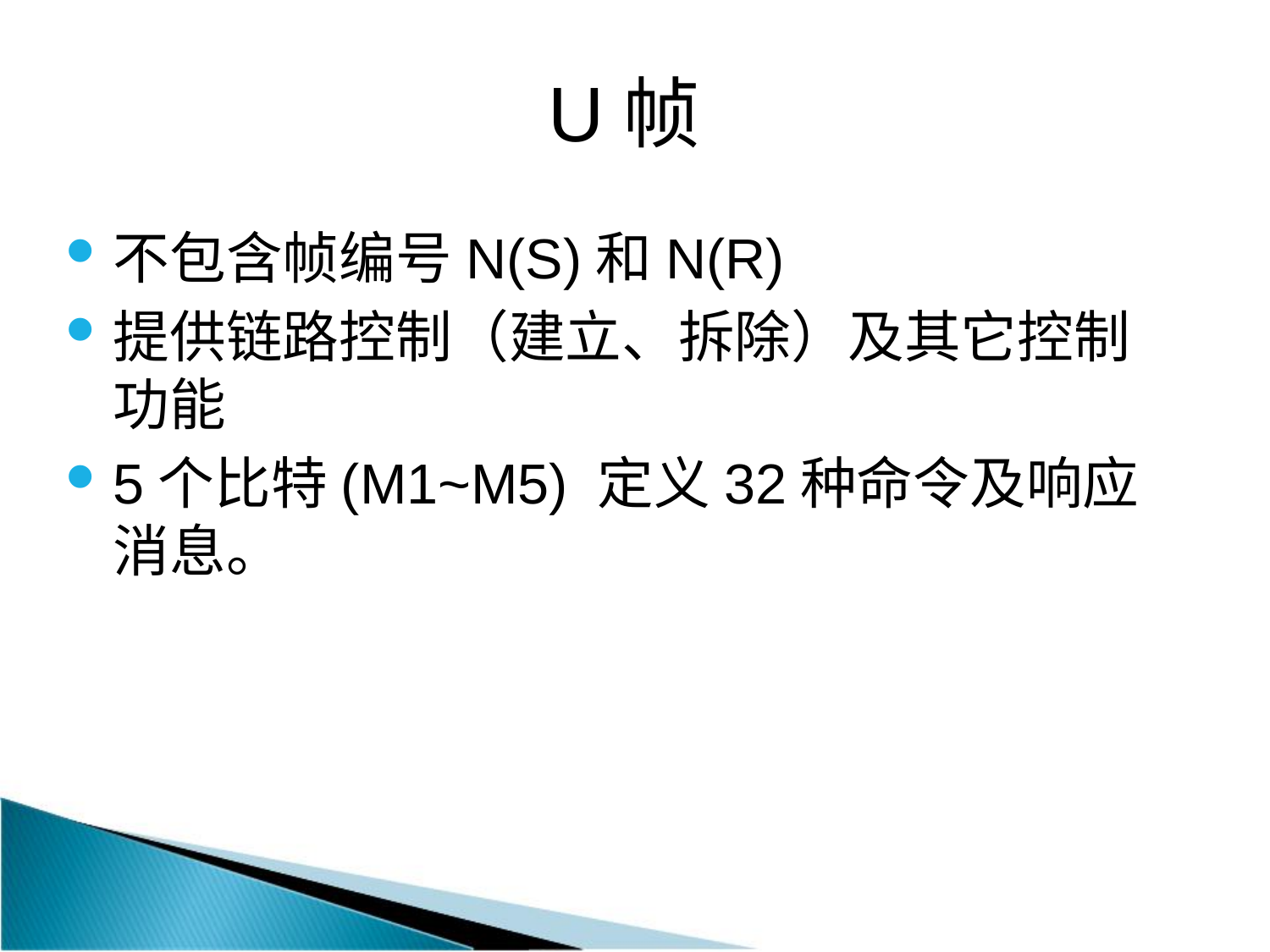

U帧
不包含帧编号N(S)和N(R)
提供链路控制（建立、拆除）及其它控制功能
5个比特(M1~M5) 定义32种命令及响应消息。